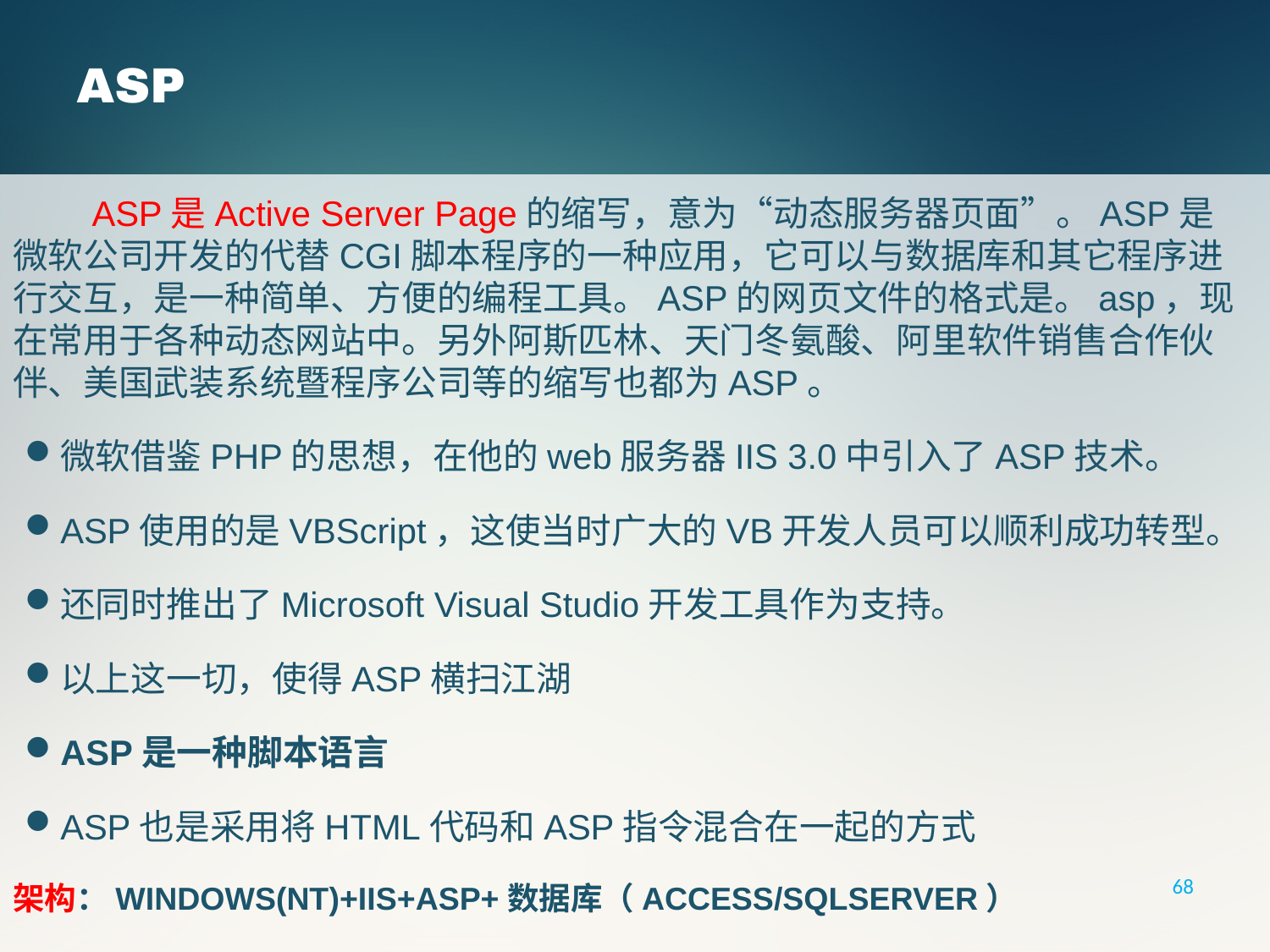

# ASP
　　ASP是Active Server Page的缩写，意为“动态服务器页面”。ASP是微软公司开发的代替CGI脚本程序的一种应用，它可以与数据库和其它程序进行交互，是一种简单、方便的编程工具。ASP的网页文件的格式是。asp，现在常用于各种动态网站中。另外阿斯匹林、天门冬氨酸、阿里软件销售合作伙伴、美国武装系统暨程序公司等的缩写也都为ASP。
微软借鉴PHP的思想，在他的web服务器IIS 3.0中引入了ASP技术。
ASP使用的是VBScript，这使当时广大的VB开发人员可以顺利成功转型。
还同时推出了Microsoft Visual Studio开发工具作为支持。
以上这一切，使得ASP横扫江湖
ASP是一种脚本语言
ASP也是采用将HTML代码和ASP指令混合在一起的方式
架构：WINDOWS(NT)+IIS+ASP+数据库（ACCESS/SQLSERVER）
68